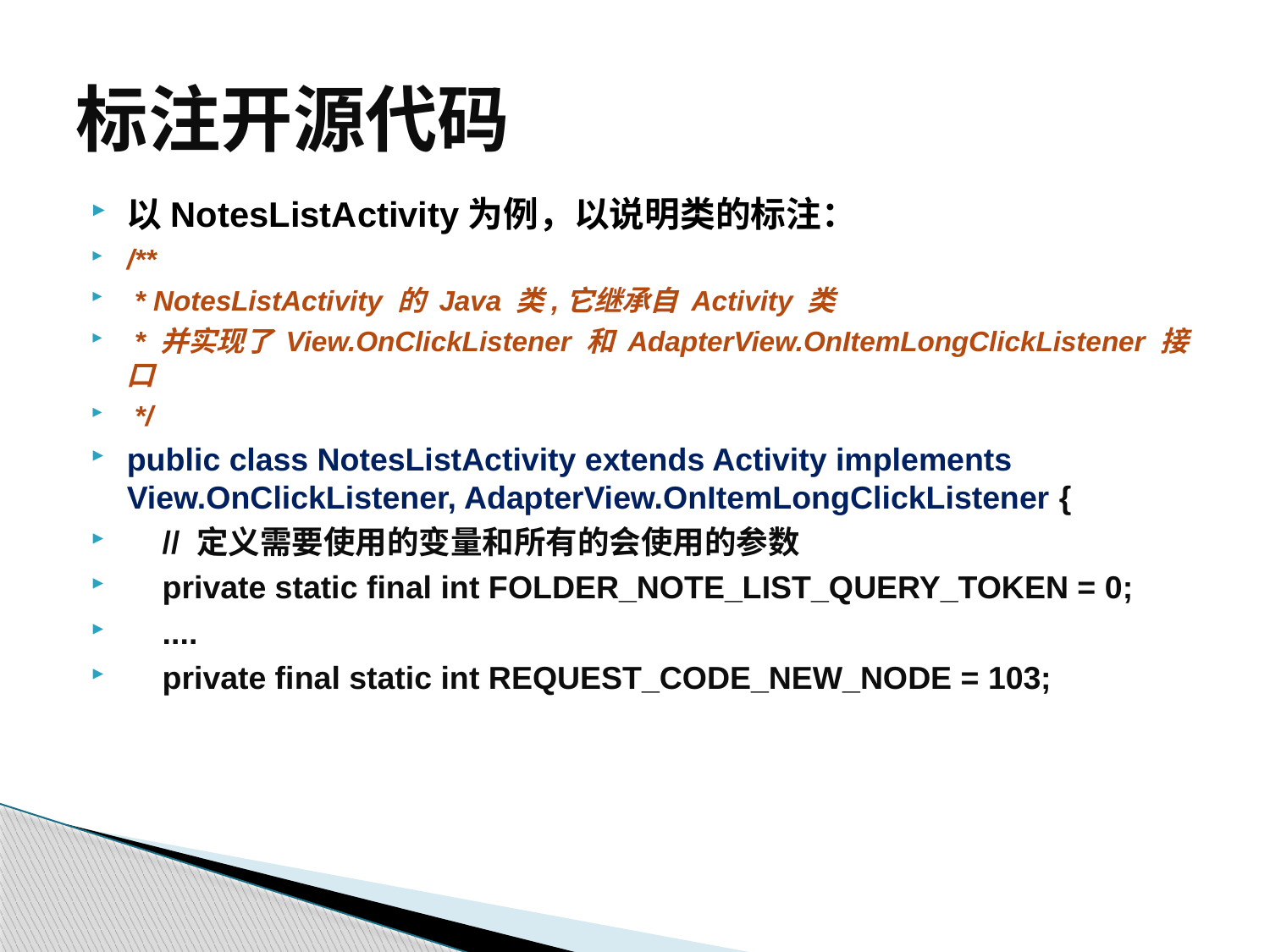

# 标注开源代码
以NotesListActivity为例，以说明类的标注：
/**
 * NotesListActivity 的 Java 类,它继承自 Activity 类
 * 并实现了 View.OnClickListener 和 AdapterView.OnItemLongClickListener 接口
 */
public class NotesListActivity extends Activity implements View.OnClickListener, AdapterView.OnItemLongClickListener {
    // 定义需要使用的变量和所有的会使用的参数
    private static final int FOLDER_NOTE_LIST_QUERY_TOKEN = 0;
    ....
    private final static int REQUEST_CODE_NEW_NODE = 103;